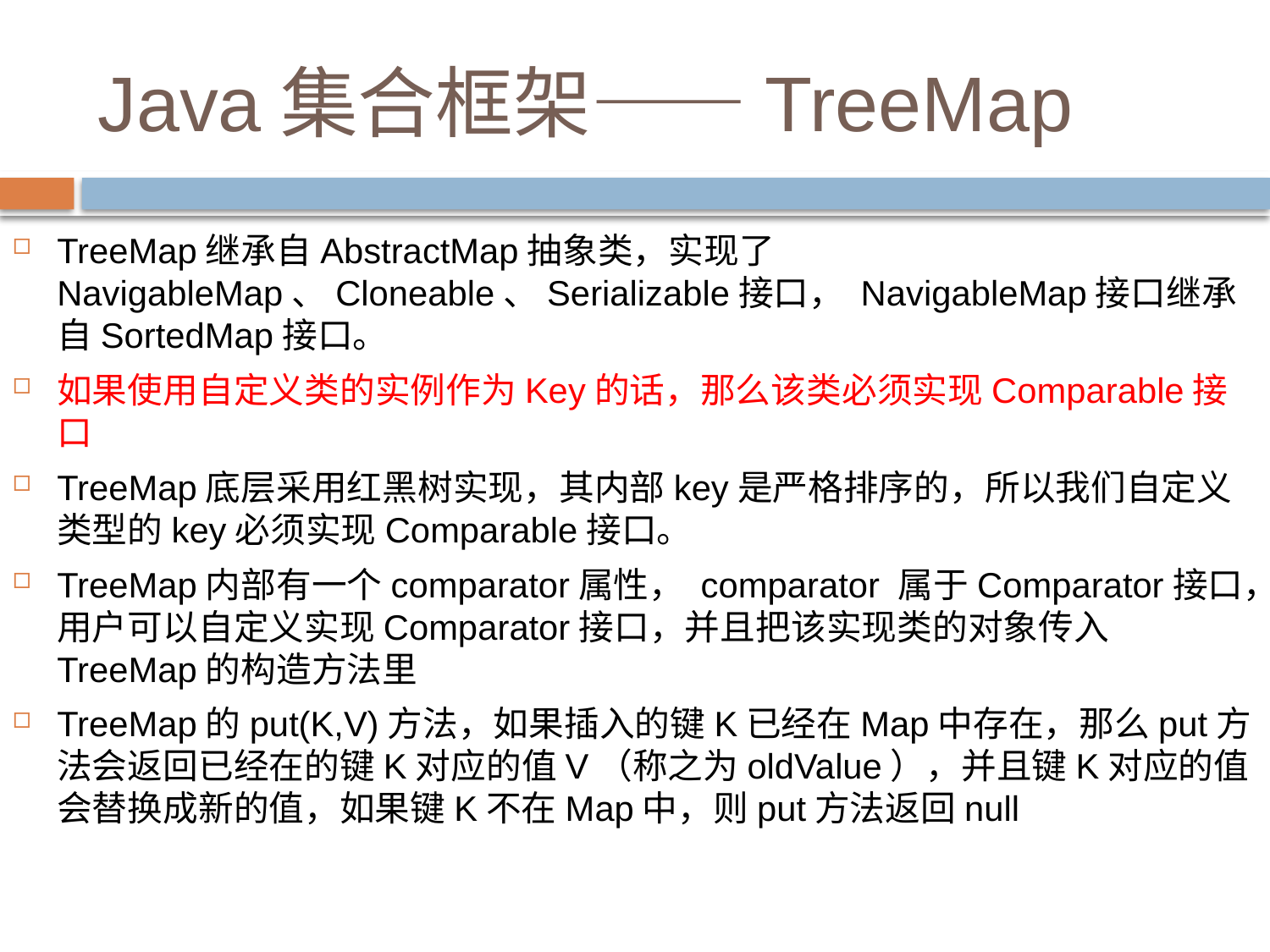

# Java集合框架——TreeMap
TreeMap继承自AbstractMap抽象类，实现了NavigableMap、Cloneable、Serializable接口， NavigableMap接口继承自SortedMap接口。
如果使用自定义类的实例作为Key的话，那么该类必须实现Comparable接口
TreeMap底层采用红黑树实现，其内部key是严格排序的，所以我们自定义类型的key必须实现Comparable接口。
TreeMap内部有一个comparator属性， comparator 属于Comparator接口，用户可以自定义实现Comparator接口，并且把该实现类的对象传入TreeMap的构造方法里
TreeMap的put(K,V)方法，如果插入的键K已经在Map中存在，那么put方法会返回已经在的键K对应的值V（称之为oldValue），并且键K对应的值会替换成新的值，如果键K不在Map中，则put方法返回null